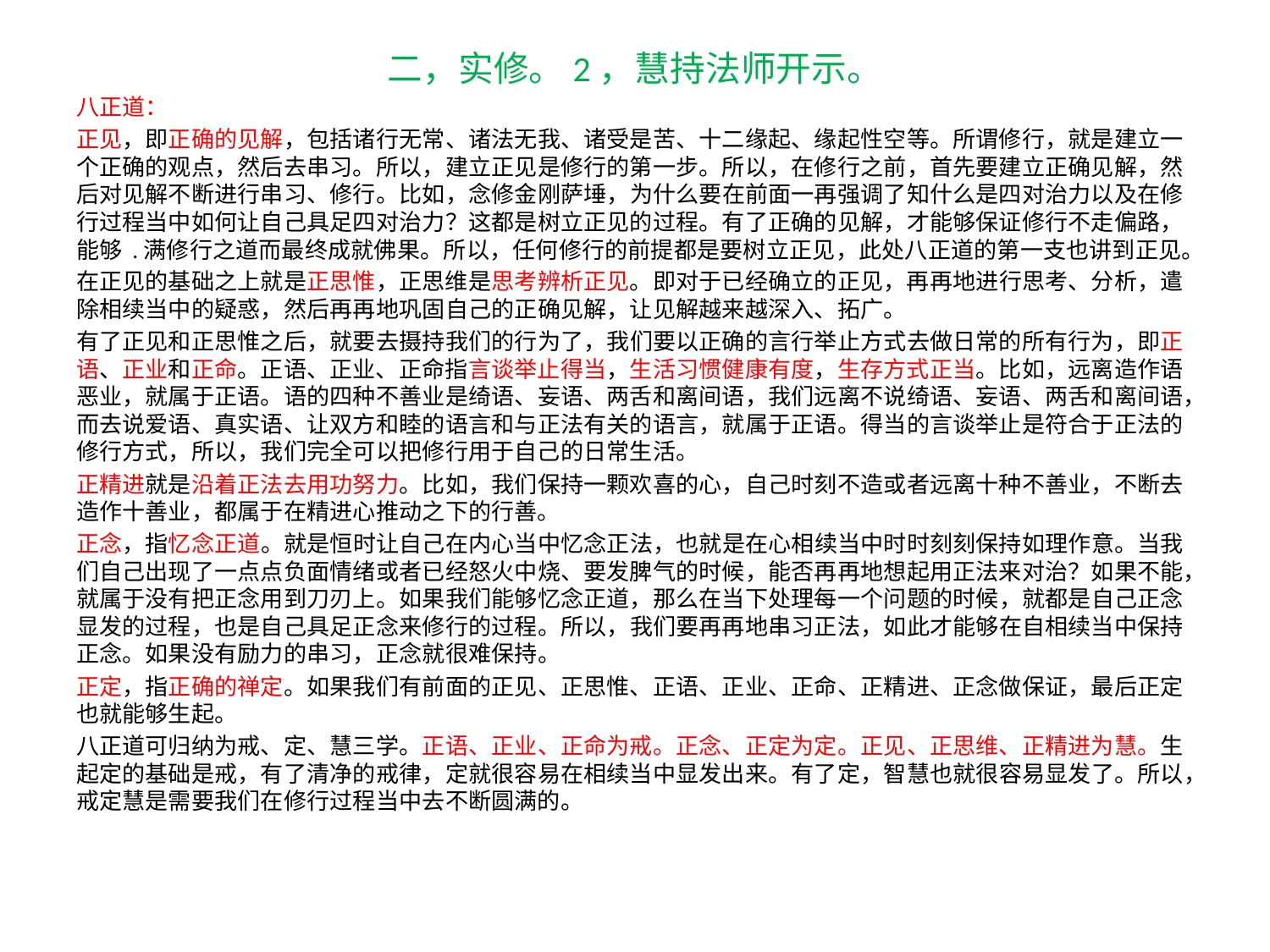

# 二，实修。2，慧持法师开示。
八正道：
正见，即正确的见解，包括诸行无常、诸法无我、诸受是苦、十二缘起、缘起性空等。所谓修行，就是建立一个正确的观点，然后去串习。所以，建立正见是修行的第一步。所以，在修行之前，首先要建立正确见解，然后对见解不断进行串习、修行。比如，念修金刚萨埵，为什么要在前面一再强调了知什么是四对治力以及在修行过程当中如何让自己具足四对治力？这都是树立正见的过程。有了正确的见解，才能够保证修行不走偏路，能够 .满修行之道而最终成就佛果。所以，任何修行的前提都是要树立正见，此处八正道的第一支也讲到正见。
在正见的基础之上就是正思惟，正思维是思考辨析正见。即对于已经确立的正见，再再地进行思考、分析，遣除相续当中的疑惑，然后再再地巩固自己的正确见解，让见解越来越深入、拓广。
有了正见和正思惟之后，就要去摄持我们的行为了，我们要以正确的言行举止方式去做日常的所有行为，即正语、正业和正命。正语、正业、正命指言谈举止得当，生活习惯健康有度，生存方式正当。比如，远离造作语恶业，就属于正语。语的四种不善业是绮语、妄语、两舌和离间语，我们远离不说绮语、妄语、两舌和离间语，而去说爱语、真实语、让双方和睦的语言和与正法有关的语言，就属于正语。得当的言谈举止是符合于正法的修行方式，所以，我们完全可以把修行用于自己的日常生活。
正精进就是沿着正法去用功努力。比如，我们保持一颗欢喜的心，自己时刻不造或者远离十种不善业，不断去造作十善业，都属于在精进心推动之下的行善。
正念，指忆念正道。就是恒时让自己在内心当中忆念正法，也就是在心相续当中时时刻刻保持如理作意。当我们自己出现了一点点负面情绪或者已经怒火中烧、要发脾气的时候，能否再再地想起用正法来对治？如果不能，就属于没有把正念用到刀刃上。如果我们能够忆念正道，那么在当下处理每一个问题的时候，就都是自己正念显发的过程，也是自己具足正念来修行的过程。所以，我们要再再地串习正法，如此才能够在自相续当中保持正念。如果没有励力的串习，正念就很难保持。
正定，指正确的禅定。如果我们有前面的正见、正思惟、正语、正业、正命、正精进、正念做保证，最后正定也就能够生起。
八正道可归纳为戒、定、慧三学。正语、正业、正命为戒。正念、正定为定。正见、正思维、正精进为慧。生起定的基础是戒，有了清净的戒律，定就很容易在相续当中显发出来。有了定，智慧也就很容易显发了。所以，戒定慧是需要我们在修行过程当中去不断圆满的。